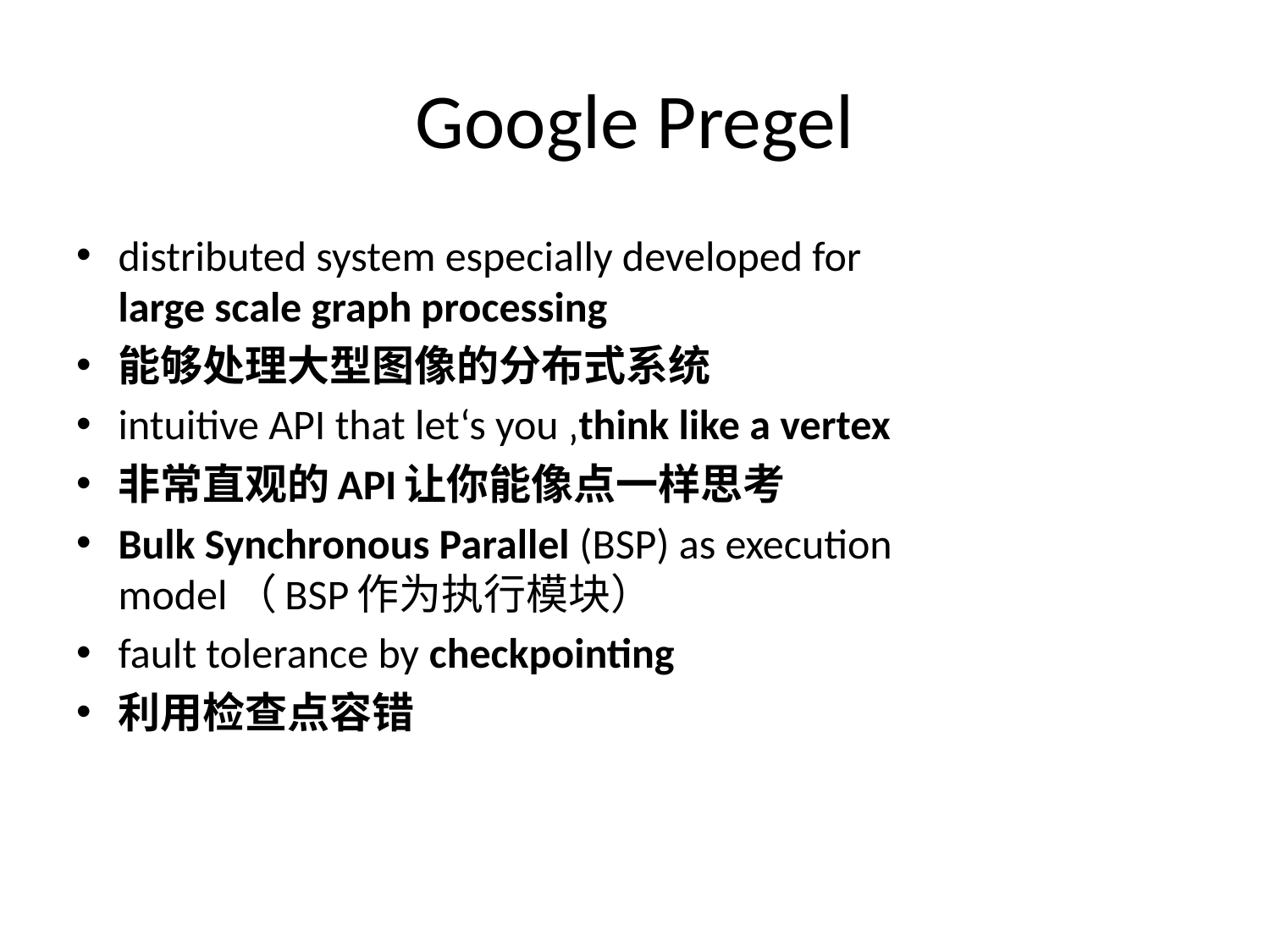

# Google Pregel
distributed system especially developed for
large scale graph processing
能够处理大型图像的分布式系统
intuitive API that let‘s you ‚think like a vertex
非常直观的API让你能像点一样思考
Bulk Synchronous Parallel (BSP) as execution
model（BSP作为执行模块）
fault tolerance by checkpointing
利用检查点容错